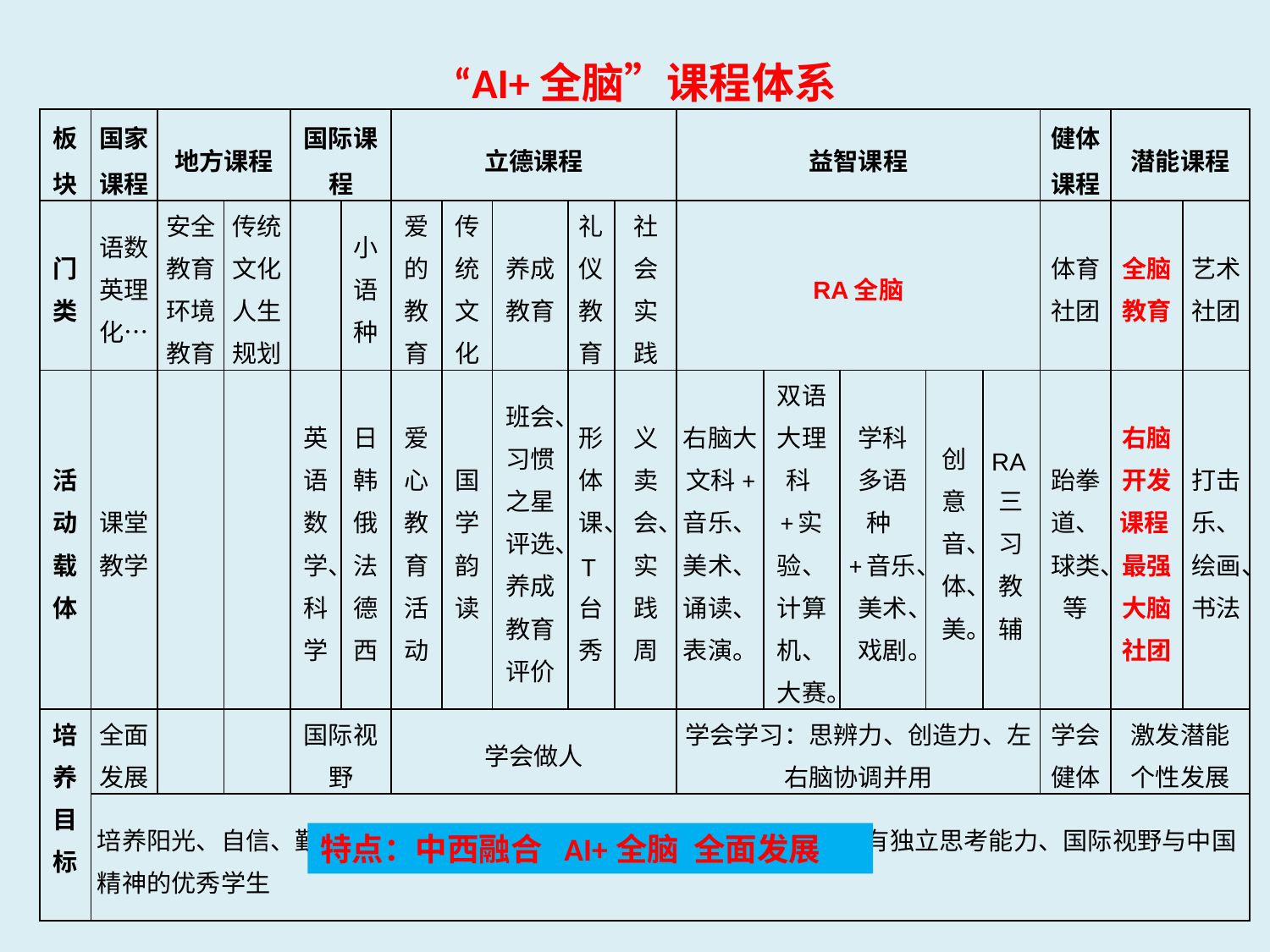

“AI+全脑”课程体系
| 板块 | 国家课程 | 地方课程 |  | 国际课程 |  | 立德课程 |  |  |  |  | 益智课程 |  |  |  |  | 健体课程 | 潜能课程 |  |
| --- | --- | --- | --- | --- | --- | --- | --- | --- | --- | --- | --- | --- | --- | --- | --- | --- | --- | --- |
| 门类 | 语数英理化… | 安全教育环境教育 | 传统文化人生规划 |  | 小语种 | 爱的教育 | 传统文化 | 养成教育 | 礼仪教育 | 社会实践 | RA全脑 |  |  |  |  | 体育社团 | 全脑教育 | 艺术社团 |
| 活动载体 | 课堂教学 |  |  | 英语数学、科学 | 日韩俄法德西 | 爱心教育活动 | 国学韵读 | 班会、习惯之星评选、养成教育评价 | 形体课、T台秀 | 义卖会、实践周 | 右脑大文科+ 音乐、美术、诵读、表演。 | 双语大理科+实验、计算机、大赛。 | 学科多语种+音乐、美术、戏剧。 | 创意音、体、美。 | RA三习教辅 | 跆拳道、球类、等 | 右脑开发课程 最强大脑社团 | 打击乐、绘画、书法 |
| 培养目标 | 全面发展 |  |  | 国际视野 |  | 学会做人 |  |  |  |  | 学会学习：思辨力、创造力、左右脑协调并用 |  |  |  |  | 学会健体 | 激发潜能 个性发展 |  |
|  | 培养阳光、自信、勤奋、担当，有学习力、创造力，有批判性思维，具有独立思考能力、国际视野与中国精神的优秀学生 |  |  |  |  |  |  |  |  |  |  |  |  |  |  |  |  |  |
特点：中西融合  AI+全脑  全面发展